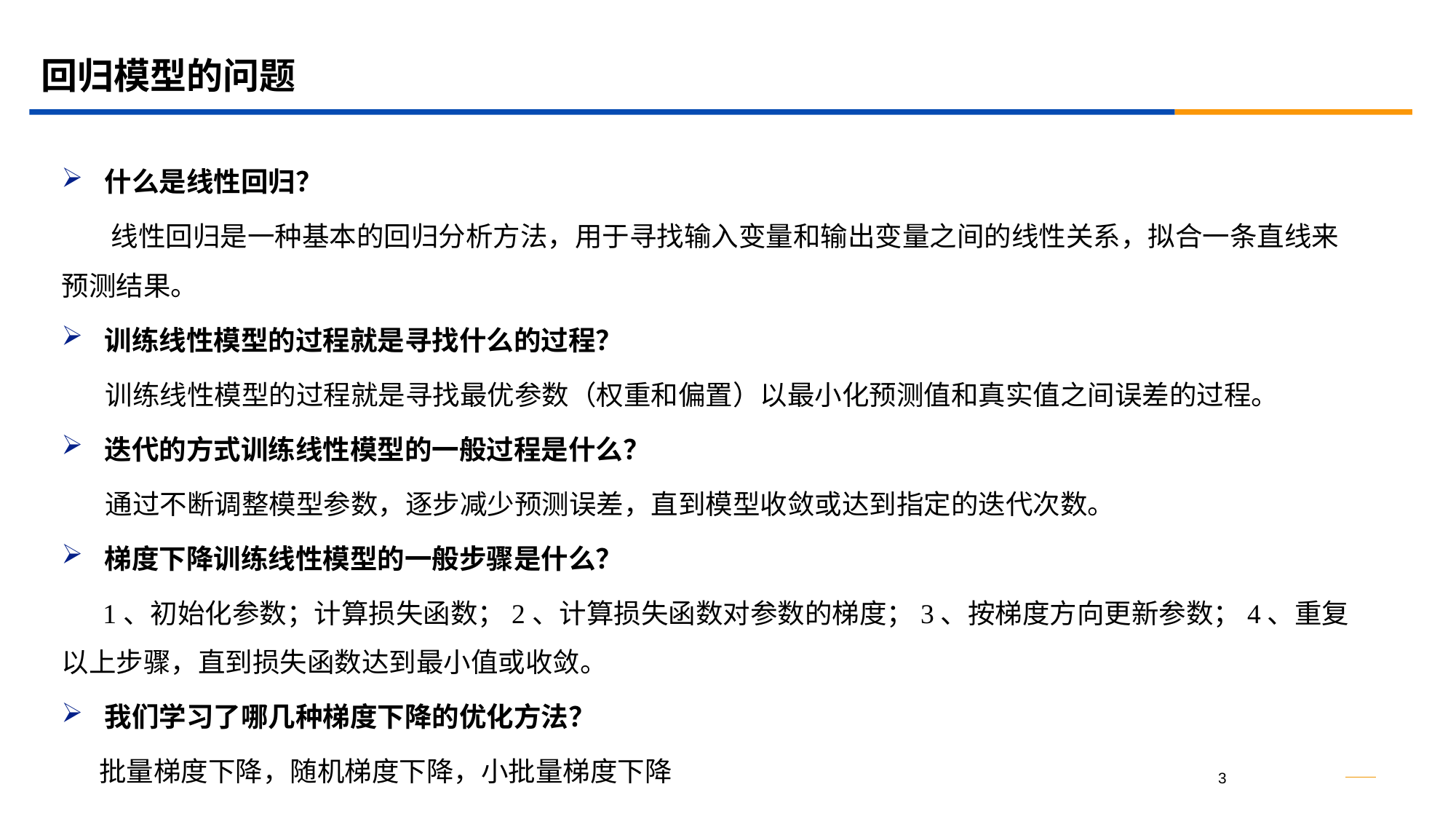

# 回归模型的问题
什么是线性回归？
       线性回归是一种基本的回归分析方法，用于寻找输入变量和输出变量之间的线性关系，拟合一条直线来预测结果。
训练线性模型的过程就是寻找什么的过程？
      训练线性模型的过程就是寻找最优参数（权重和偏置）以最小化预测值和真实值之间误差的过程。
迭代的方式训练线性模型的一般过程是什么？
      通过不断调整模型参数，逐步减少预测误差，直到模型收敛或达到指定的迭代次数。
梯度下降训练线性模型的一般步骤是什么？
      1、初始化参数；计算损失函数；2、计算损失函数对参数的梯度；3、按梯度方向更新参数；4、重复以上步骤，直到损失函数达到最小值或收敛。
我们学习了哪几种梯度下降的优化方法？
     批量梯度下降，随机梯度下降，小批量梯度下降